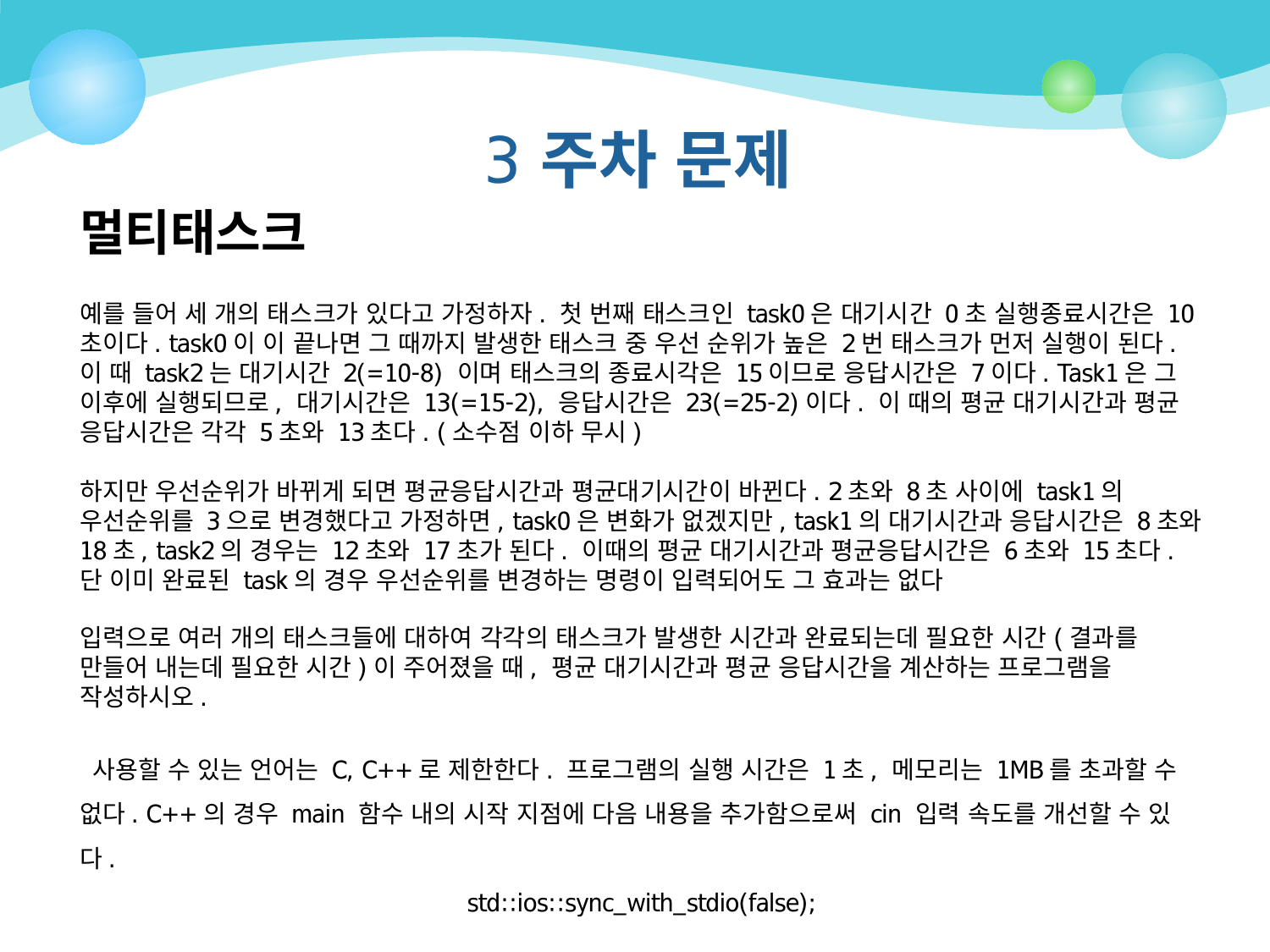

# 3주차 문제
멀티태스크

예를 들어 세 개의 태스크가 있다고 가정하자. 첫 번째 태스크인 task0은 대기시간 0초 실행종료시간은 10초이다. task0이 이 끝나면 그 때까지 발생한 태스크 중 우선 순위가 높은 2번 태스크가 먼저 실행이 된다. 이 때 task2는 대기시간 2(=10-8) 이며 태스크의 종료시각은 15이므로 응답시간은 7이다. Task1은 그 이후에 실행되므로, 대기시간은 13(=15-2), 응답시간은 23(=25-2)이다. 이 때의 평균 대기시간과 평균 응답시간은 각각 5초와 13초다. (소수점 이하 무시)

하지만 우선순위가 바뀌게 되면 평균응답시간과 평균대기시간이 바뀐다. 2초와 8초 사이에 task1의 우선순위를 3으로 변경했다고 가정하면, task0은 변화가 없겠지만, task1의 대기시간과 응답시간은 8초와 18초, task2의 경우는 12초와 17초가 된다. 이때의 평균 대기시간과 평균응답시간은 6초와 15초다. 단 이미 완료된 task의 경우 우선순위를 변경하는 명령이 입력되어도 그 효과는 없다
입력으로 여러 개의 태스크들에 대하여 각각의 태스크가 발생한 시간과 완료되는데 필요한 시간(결과를 만들어 내는데 필요한 시간)이 주어졌을 때, 평균 대기시간과 평균 응답시간을 계산하는 프로그램을 작성하시오.
 사용할 수 있는 언어는 C, C++로 제한한다. 프로그램의 실행 시간은 1초, 메모리는 1MB를 초과할 수 없다. C++의 경우 main 함수 내의 시작 지점에 다음 내용을 추가함으로써 cin 입력 속도를 개선할 수 있다.
std::ios::sync_with_stdio(false);